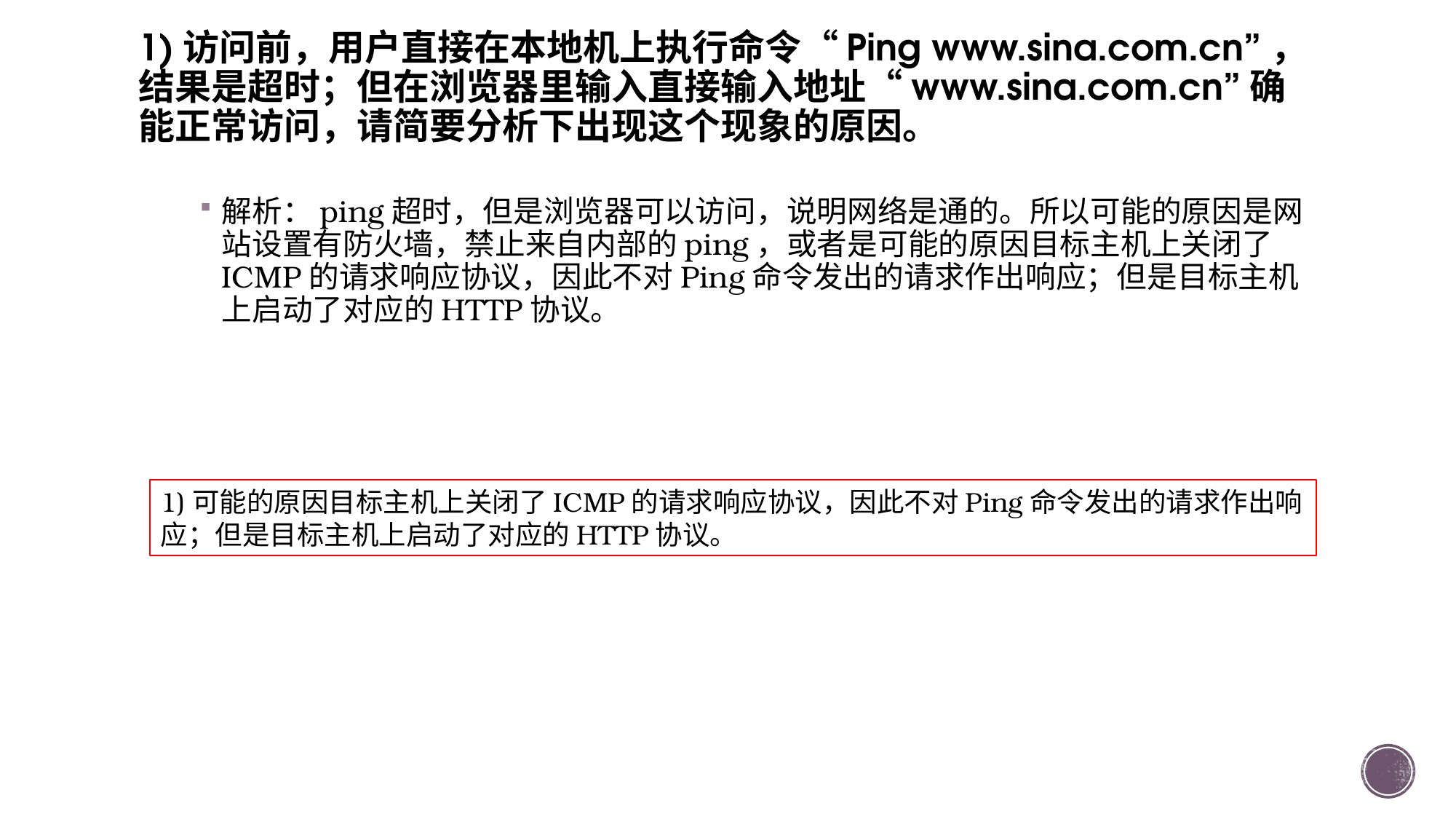

# 1)访问前，用户直接在本地机上执行命令“Ping www.sina.com.cn”，结果是超时；但在浏览器里输入直接输入地址“www.sina.com.cn”确能正常访问，请简要分析下出现这个现象的原因。
解析：ping超时，但是浏览器可以访问，说明网络是通的。所以可能的原因是网站设置有防火墙，禁止来自内部的ping，或者是可能的原因目标主机上关闭了ICMP的请求响应协议，因此不对Ping命令发出的请求作出响应；但是目标主机上启动了对应的HTTP协议。

1)可能的原因目标主机上关闭了ICMP的请求响应协议，因此不对Ping命令发出的请求作出响应；但是目标主机上启动了对应的HTTP协议。